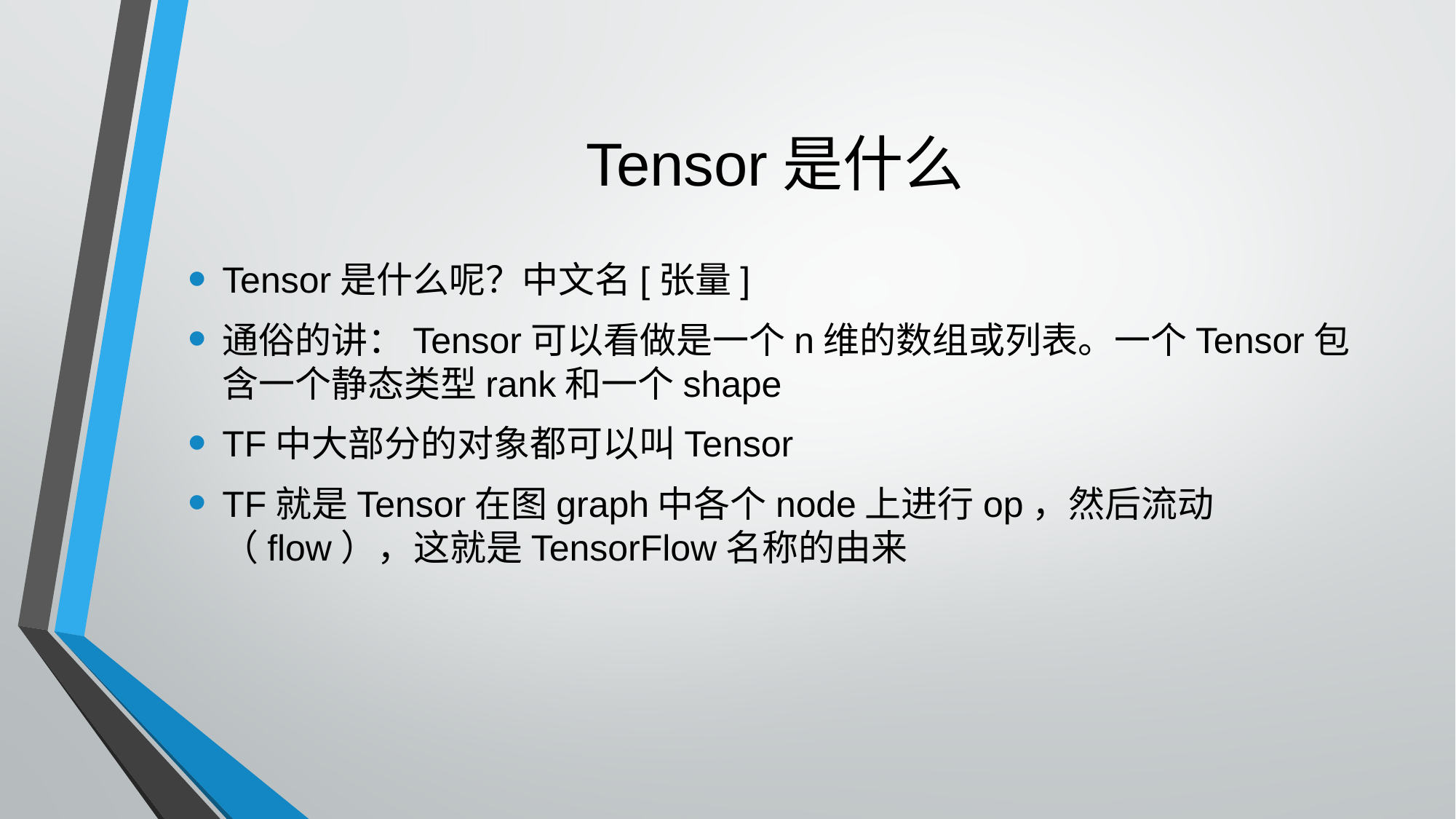

# Tensor是什么
Tensor是什么呢？中文名[张量]
通俗的讲：Tensor可以看做是一个n维的数组或列表。一个Tensor包含一个静态类型rank和一个shape
TF中大部分的对象都可以叫Tensor
TF就是Tensor在图graph中各个node上进行op，然后流动（flow），这就是TensorFlow名称的由来